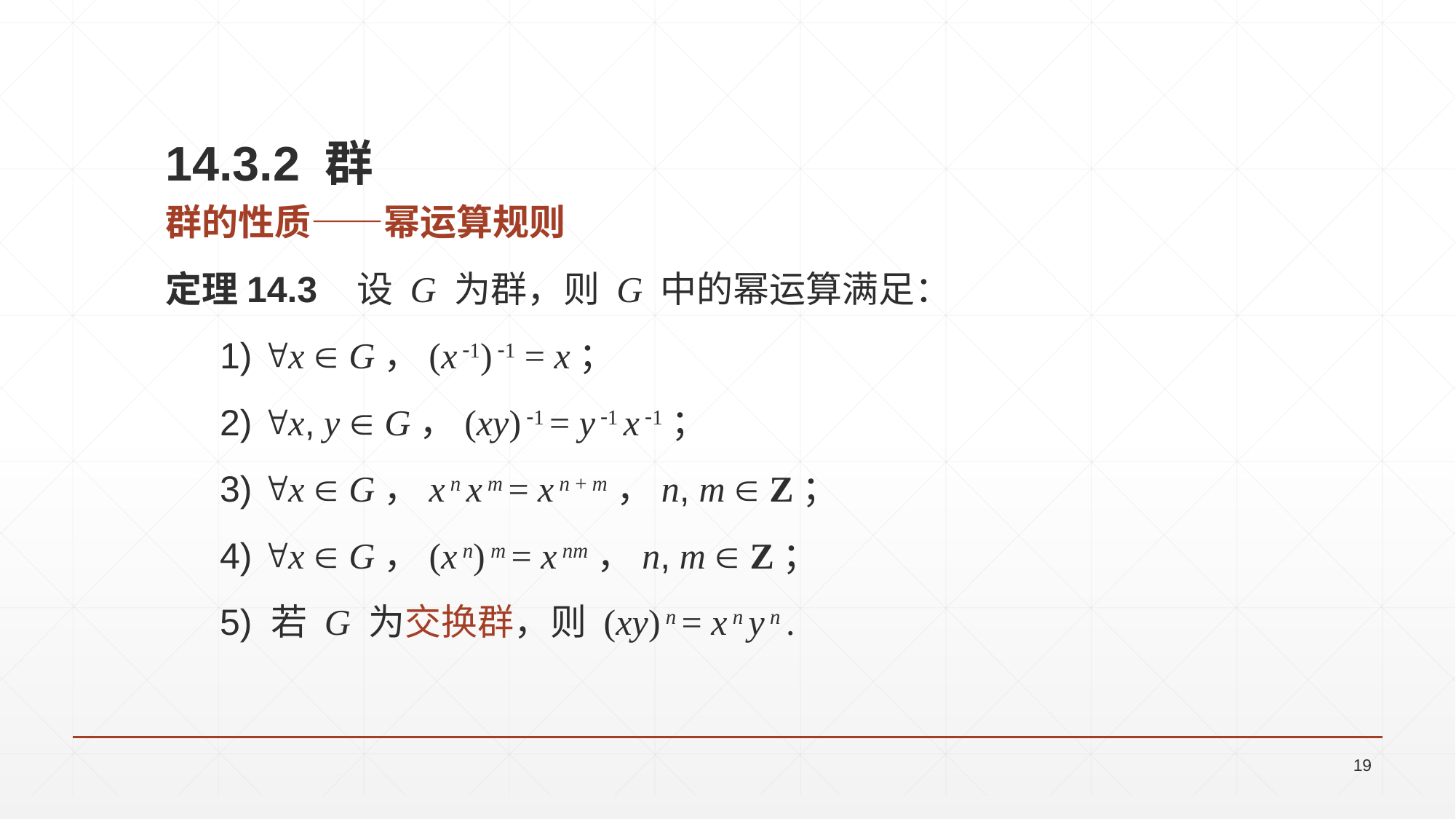

14.3.2 群
群的性质——幂运算规则
定理14.3   设 G 为群，则 G 中的幂运算满足：
1) ∀x ∈ G，(x −1) −1 = x；
2) ∀x, y ∈ G，(xy) −1 = y −1 x −1；
3) ∀x ∈ G，x n x m = x n + m，n, m ∈ Z；
4) ∀x ∈ G，(x n) m = x nm，n, m ∈ Z；
5) 若 G 为交换群，则 (xy) n = x n y n .
19